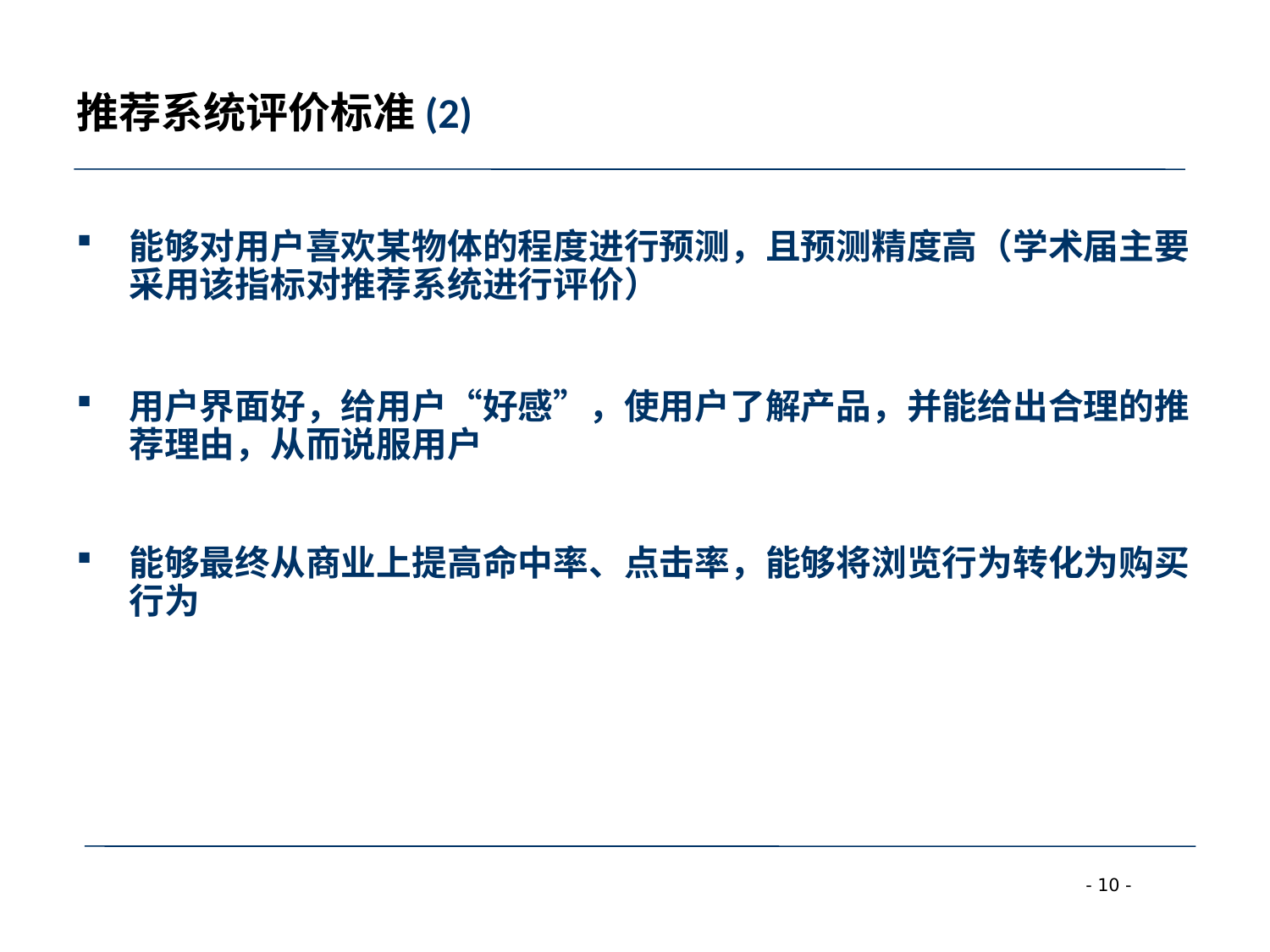

# 推荐系统评价标准(2)
能够对用户喜欢某物体的程度进行预测，且预测精度高（学术届主要采用该指标对推荐系统进行评价）

用户界面好，给用户“好感”，使用户了解产品，并能给出合理的推荐理由，从而说服用户

能够最终从商业上提高命中率、点击率，能够将浏览行为转化为购买行为